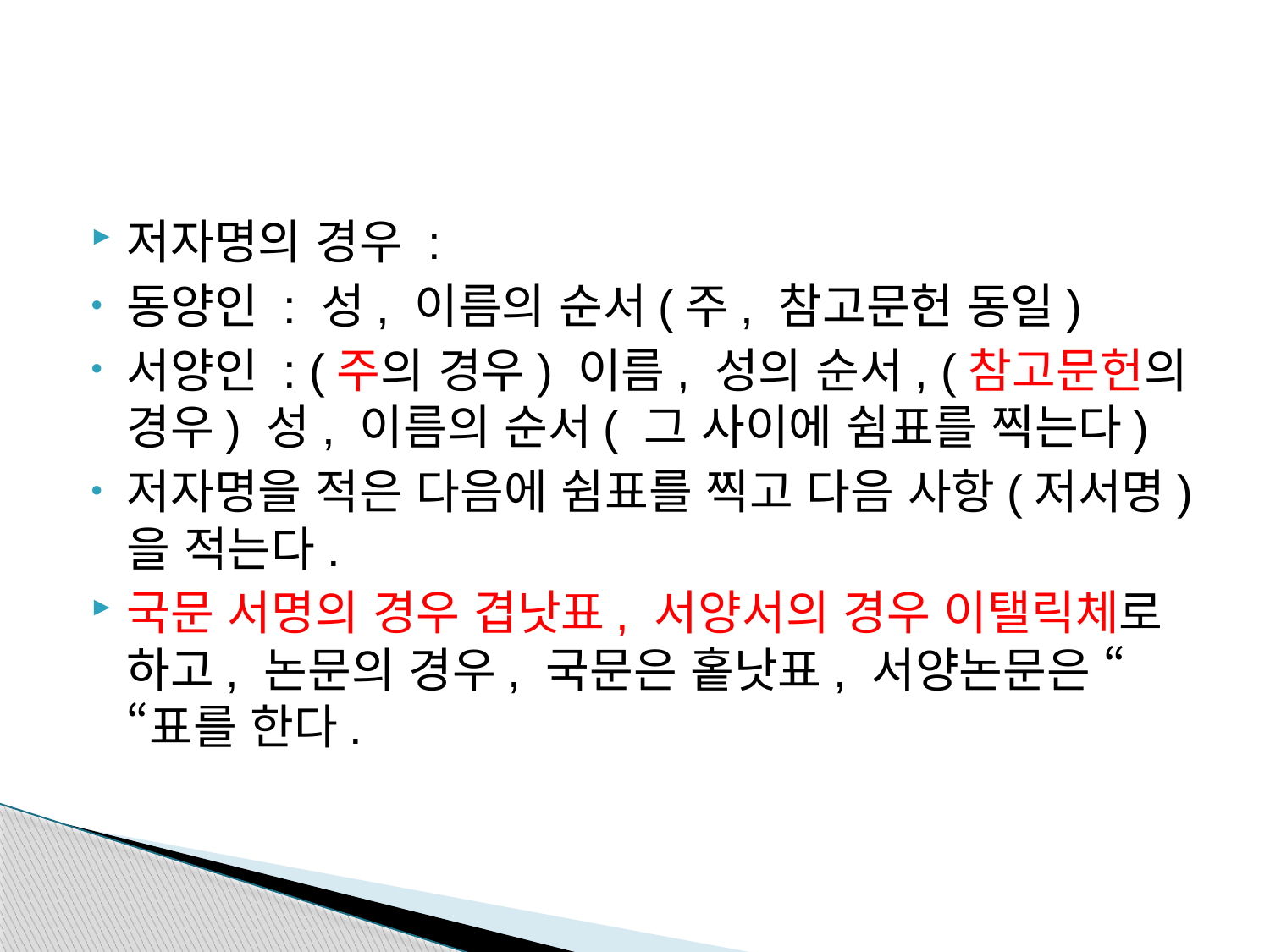

#
저자명의 경우 :
동양인 : 성, 이름의 순서(주, 참고문헌 동일)
서양인 : (주의 경우) 이름, 성의 순서, (참고문헌의 경우) 성, 이름의 순서( 그 사이에 쉼표를 찍는다)
저자명을 적은 다음에 쉼표를 찍고 다음 사항(저서명)을 적는다.
국문 서명의 경우 겹낫표, 서양서의 경우 이탤릭체로 하고, 논문의 경우, 국문은 홑낫표, 서양논문은 “   “표를 한다.